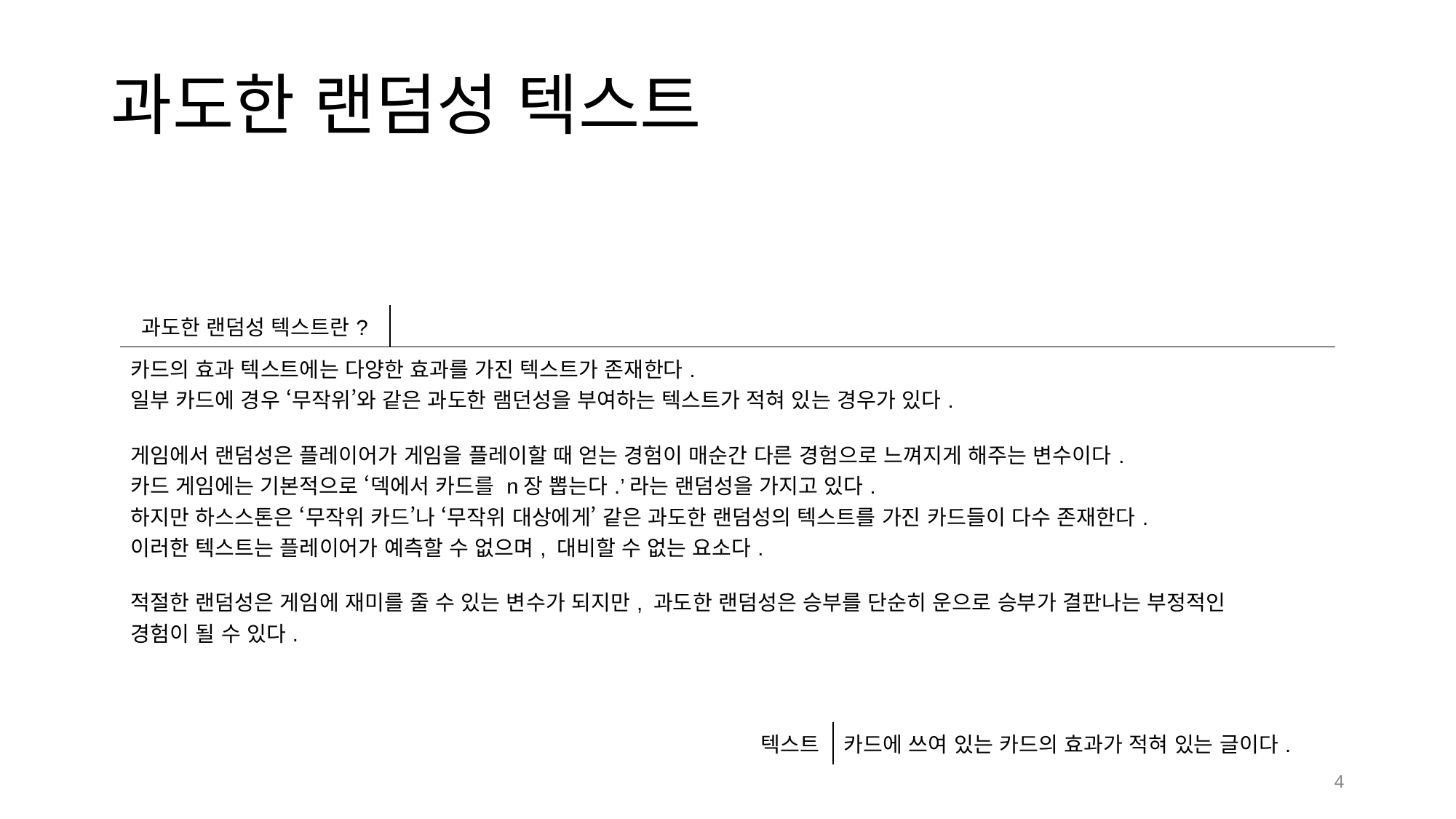

# 과도한 랜덤성 텍스트
| 과도한 랜덤성 텍스트란? |  |
| --- | --- |
| 카드의 효과 텍스트에는 다양한 효과를 가진 텍스트가 존재한다. 일부 카드에 경우 ‘무작위’와 같은 과도한 램던성을 부여하는 텍스트가 적혀 있는 경우가 있다. 게임에서 랜덤성은 플레이어가 게임을 플레이할 때 얻는 경험이 매순간 다른 경험으로 느껴지게 해주는 변수이다. 카드 게임에는 기본적으로 ‘덱에서 카드를 n장 뽑는다.’라는 랜덤성을 가지고 있다. 하지만 하스스톤은 ‘무작위 카드’나 ‘무작위 대상에게’ 같은 과도한 랜덤성의 텍스트를 가진 카드들이 다수 존재한다. 이러한 텍스트는 플레이어가 예측할 수 없으며, 대비할 수 없는 요소다. 적절한 랜덤성은 게임에 재미를 줄 수 있는 변수가 되지만, 과도한 랜덤성은 승부를 단순히 운으로 승부가 결판나는 부정적인 경험이 될 수 있다. |  |
| 텍스트 | 카드에 쓰여 있는 카드의 효과가 적혀 있는 글이다. |
| --- | --- |
4